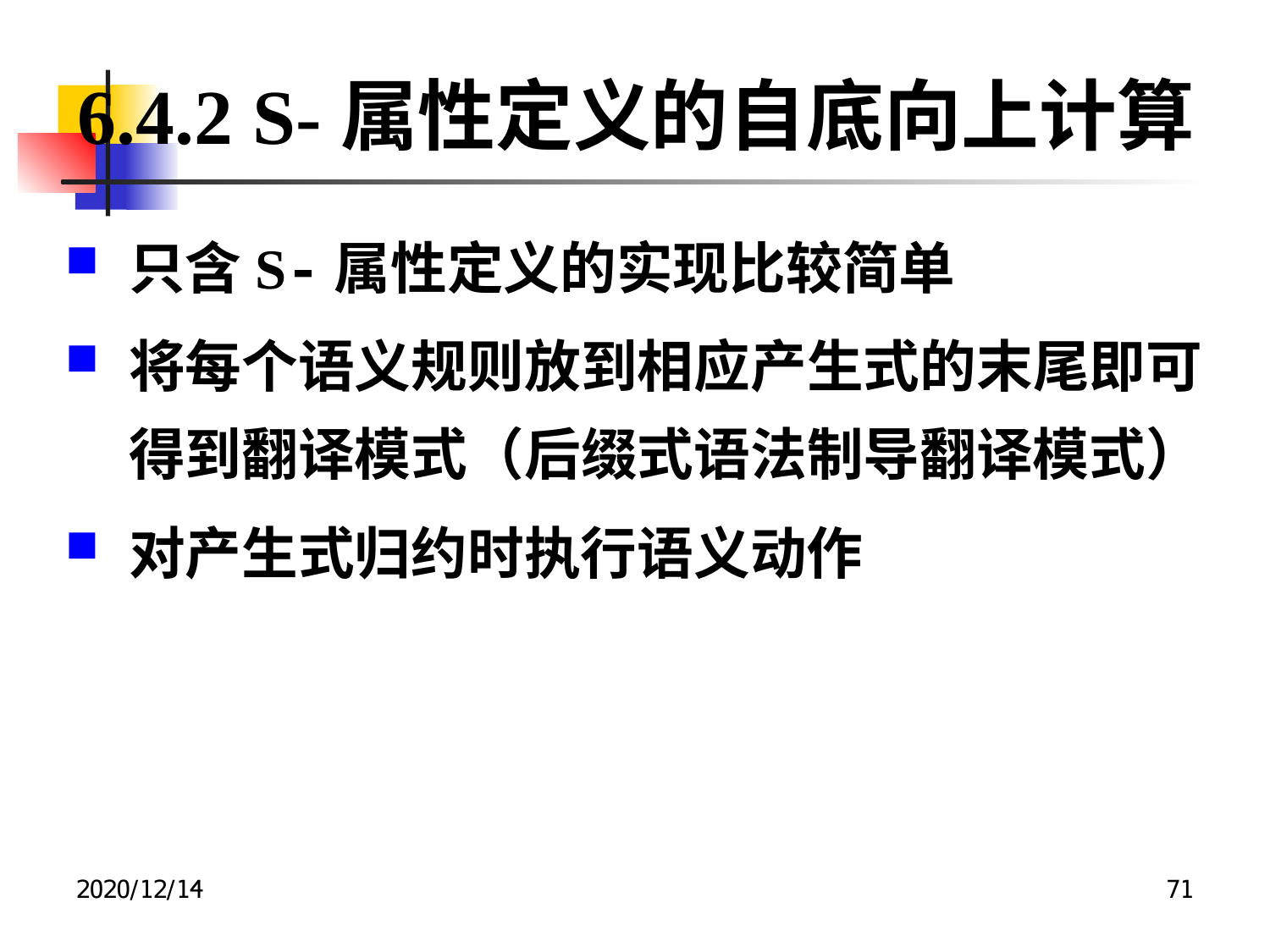

6.4.2 S-属性定义的自底向上计算
只含S-属性定义的实现比较简单
将每个语义规则放到相应产生式的末尾即可得到翻译模式（后缀式语法制导翻译模式）
对产生式归约时执行语义动作
2020/12/14
71